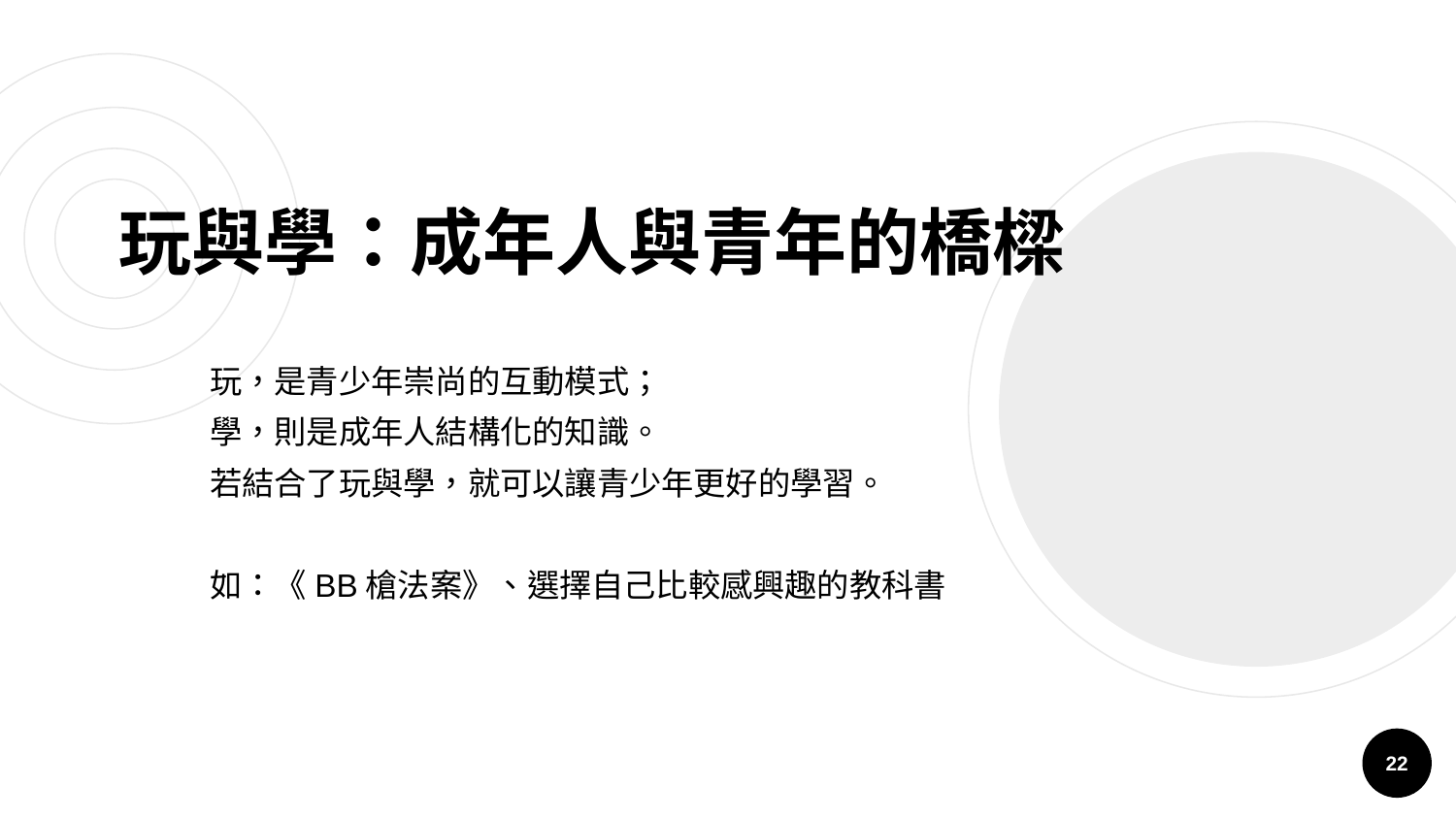

# 玩與學：成年人與青年的橋樑
玩，是青少年崇尚的互動模式；
學，則是成年人結構化的知識。
若結合了玩與學，就可以讓青少年更好的學習。

如：《BB槍法案》、選擇自己比較感興趣的教科書

22